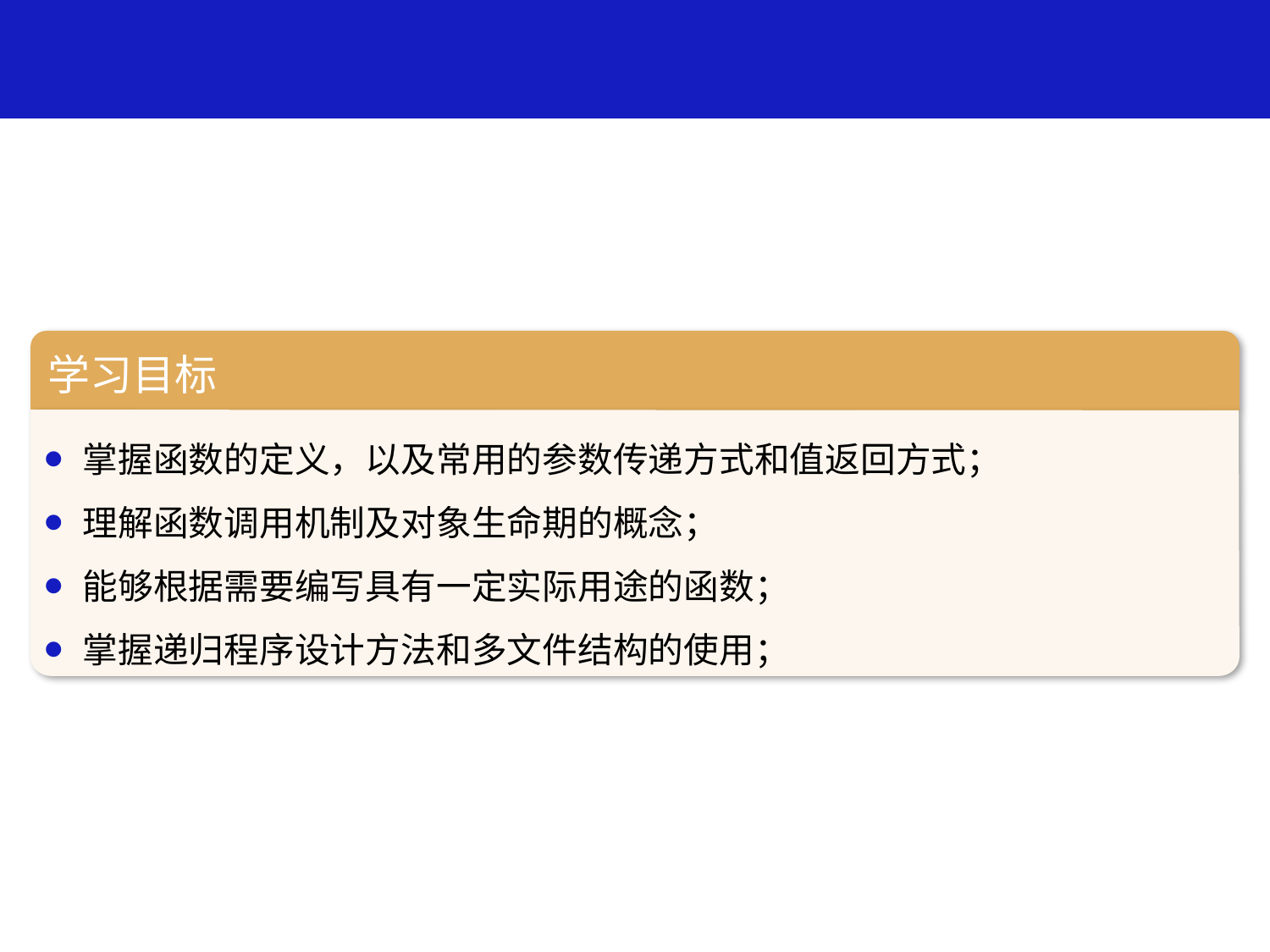

学习目标
学习目标
掌握函数的定义，以及常用的参数传递方式和值返回方式；
理解函数调用机制及对象生命期的概念；
能够根据需要编写具有一定实际用途的函数；
掌握递归程序设计方法和多文件结构的使用；
3